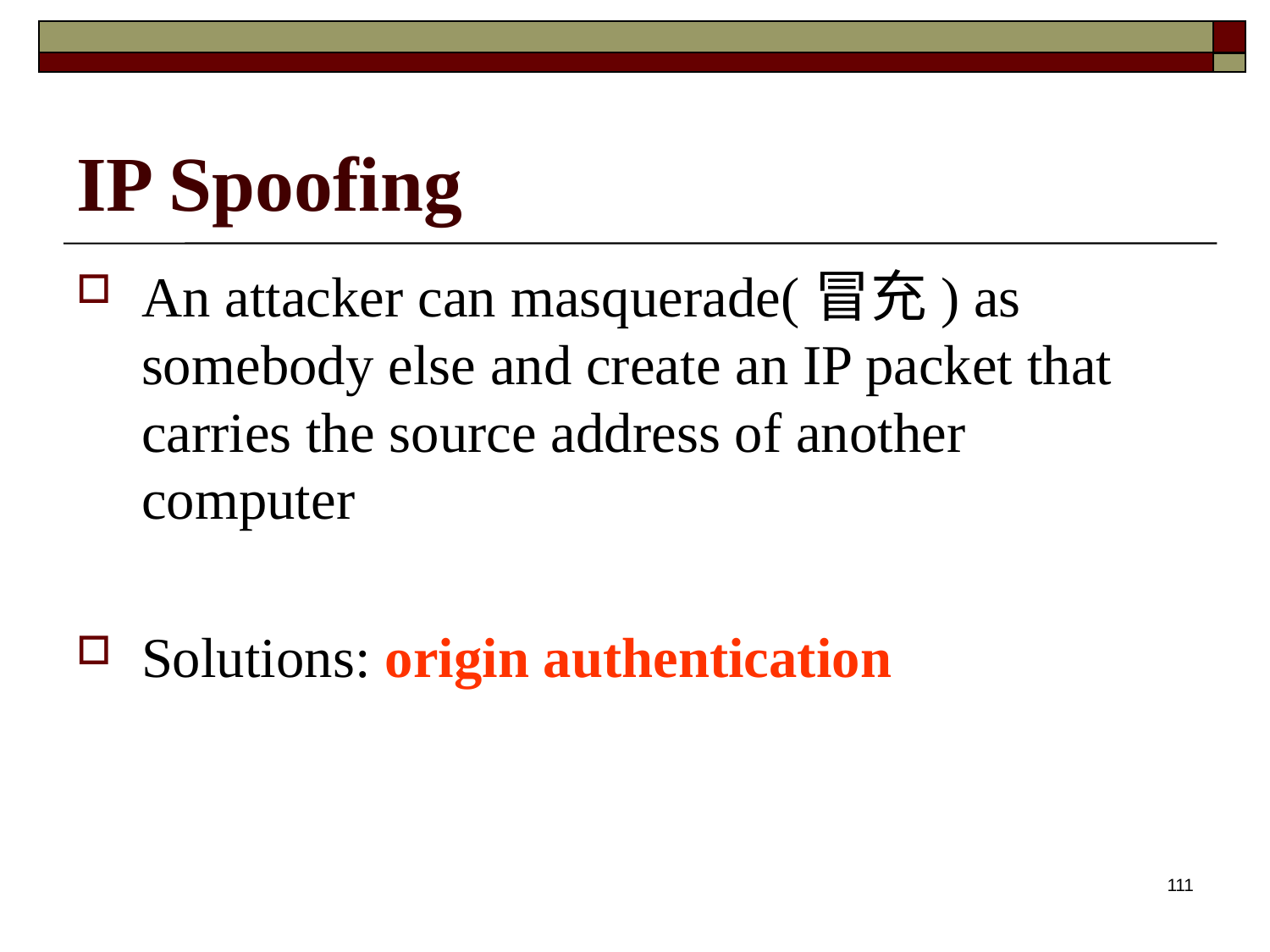

# IP Spoofing
An attacker can masquerade(冒充) as somebody else and create an IP packet that carries the source address of another computer

Solutions: origin authentication
111